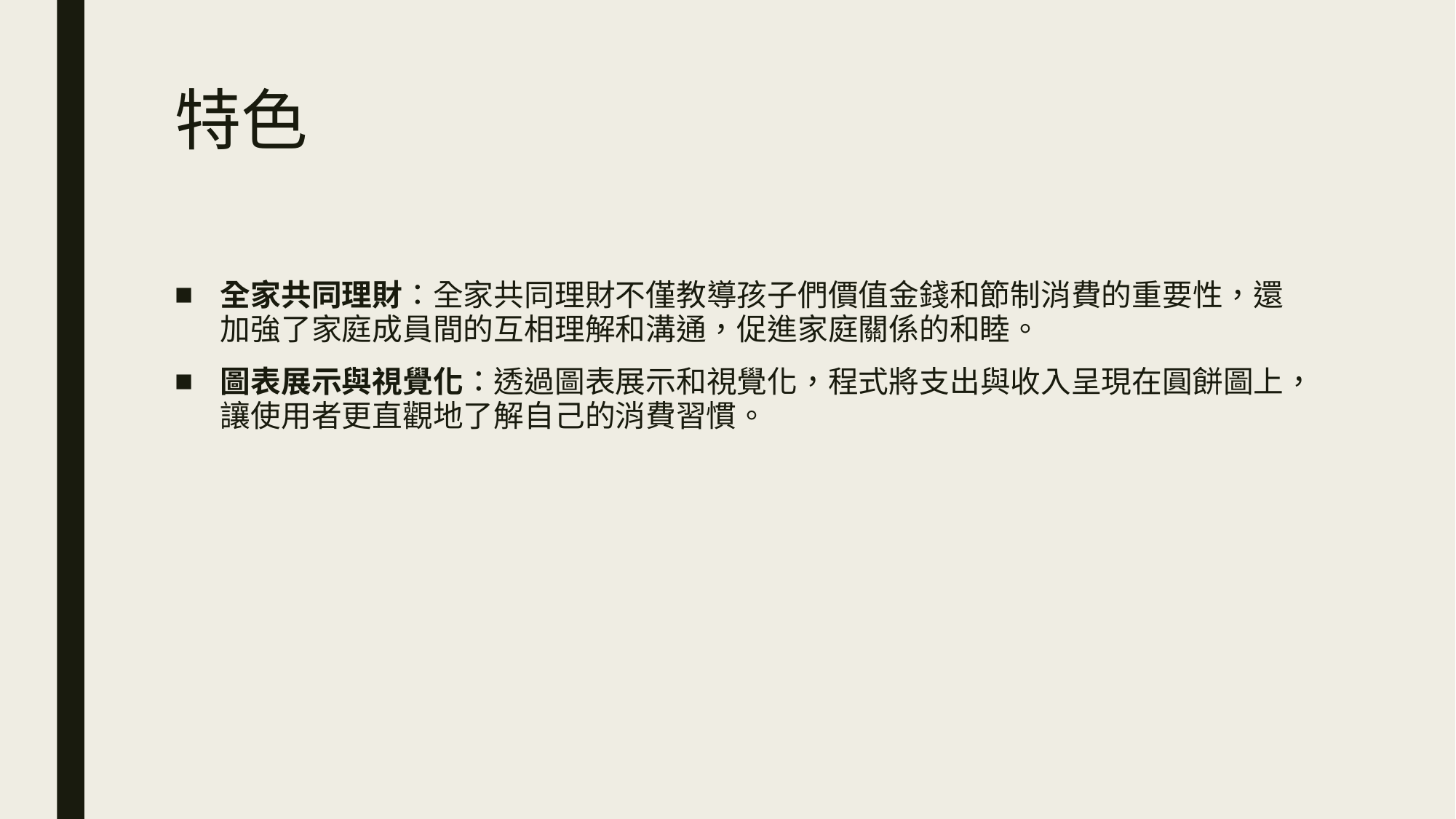

# 特色
全家共同理財：全家共同理財不僅教導孩子們價值金錢和節制消費的重要性，還加強了家庭成員間的互相理解和溝通，促進家庭關係的和睦。
圖表展示與視覺化：透過圖表展示和視覺化，程式將支出與收入呈現在圓餅圖上，讓使用者更直觀地了解自己的消費習慣。